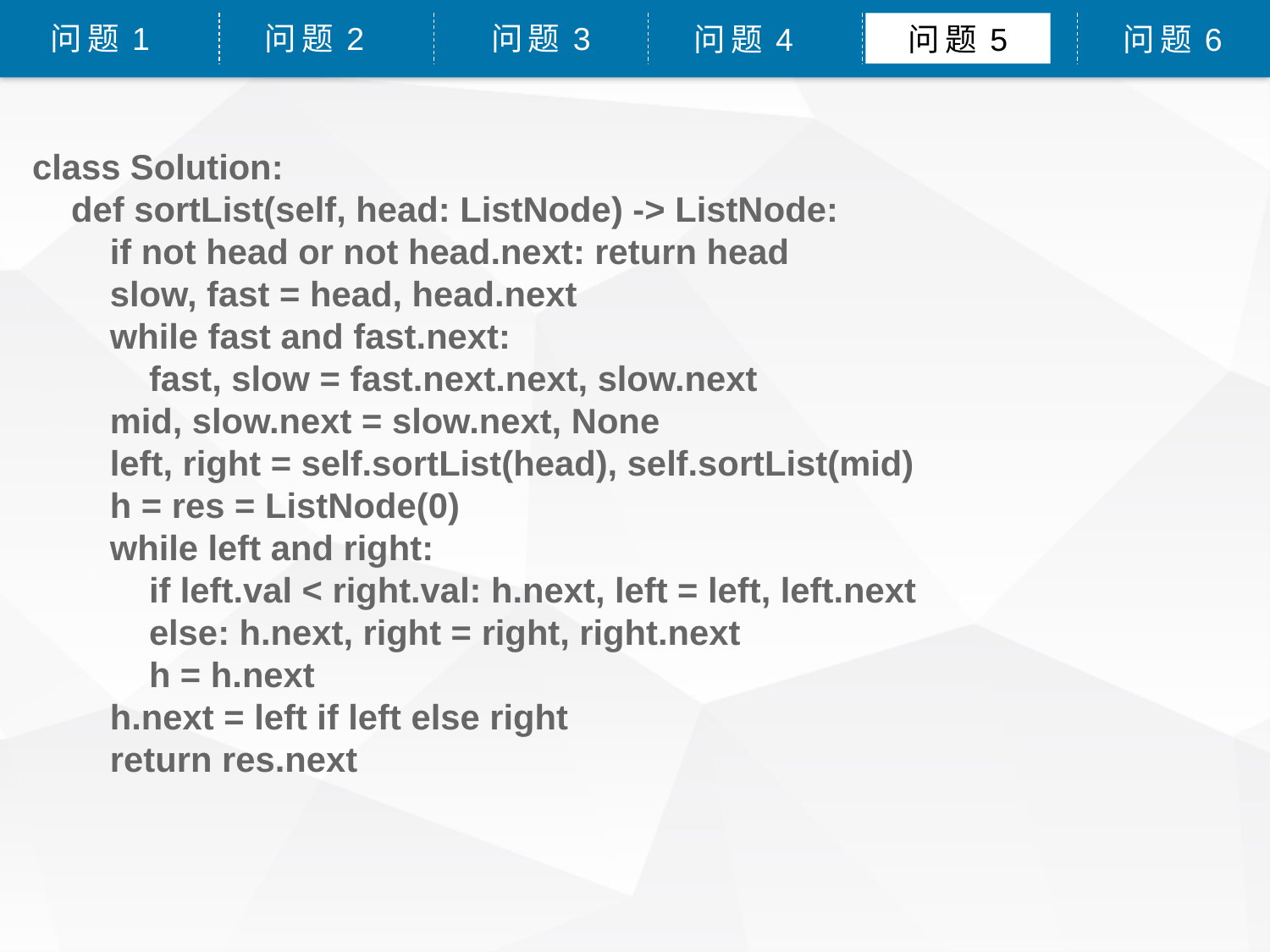

问题1
问题2
问题3
问题4
问题5
问题6
class Solution:
    def sortList(self, head: ListNode) -> ListNode:
        if not head or not head.next: return head
        slow, fast = head, head.next
        while fast and fast.next:
            fast, slow = fast.next.next, slow.next
        mid, slow.next = slow.next, None
        left, right = self.sortList(head), self.sortList(mid)
        h = res = ListNode(0)
        while left and right:
            if left.val < right.val: h.next, left = left, left.next
            else: h.next, right = right, right.next
            h = h.next
        h.next = left if left else right
        return res.next